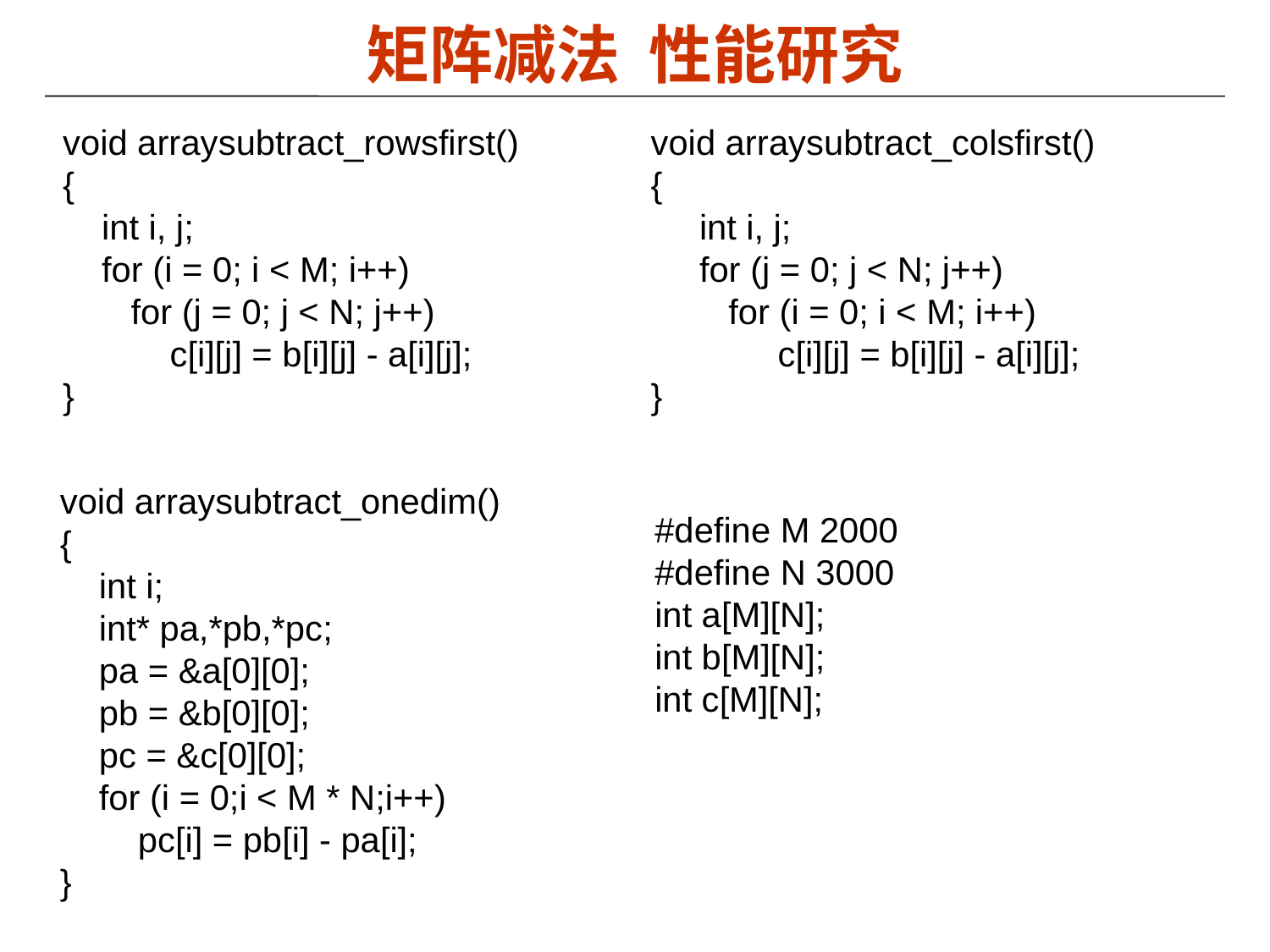

# 矩阵减法  性能研究
void arraysubtract_rowsfirst()
{
    int i, j;
    for (i = 0; i < M; i++)
       for (j = 0; j < N; j++)
           c[i][j] = b[i][j] - a[i][j];
}
void arraysubtract_colsfirst()
{
     int i, j;
     for (j = 0; j < N; j++)
        for (i = 0; i < M; i++)
	c[i][j] = b[i][j] - a[i][j];
}
void arraysubtract_onedim()
{
    int i;
    int* pa,*pb,*pc;
    pa = &a[0][0];
    pb = &b[0][0];
    pc = &c[0][0];
    for (i = 0;i < M * N;i++)
        pc[i] = pb[i] - pa[i];
}
#define M 2000
#define N 3000
int a[M][N];
int b[M][N];
int c[M][N];